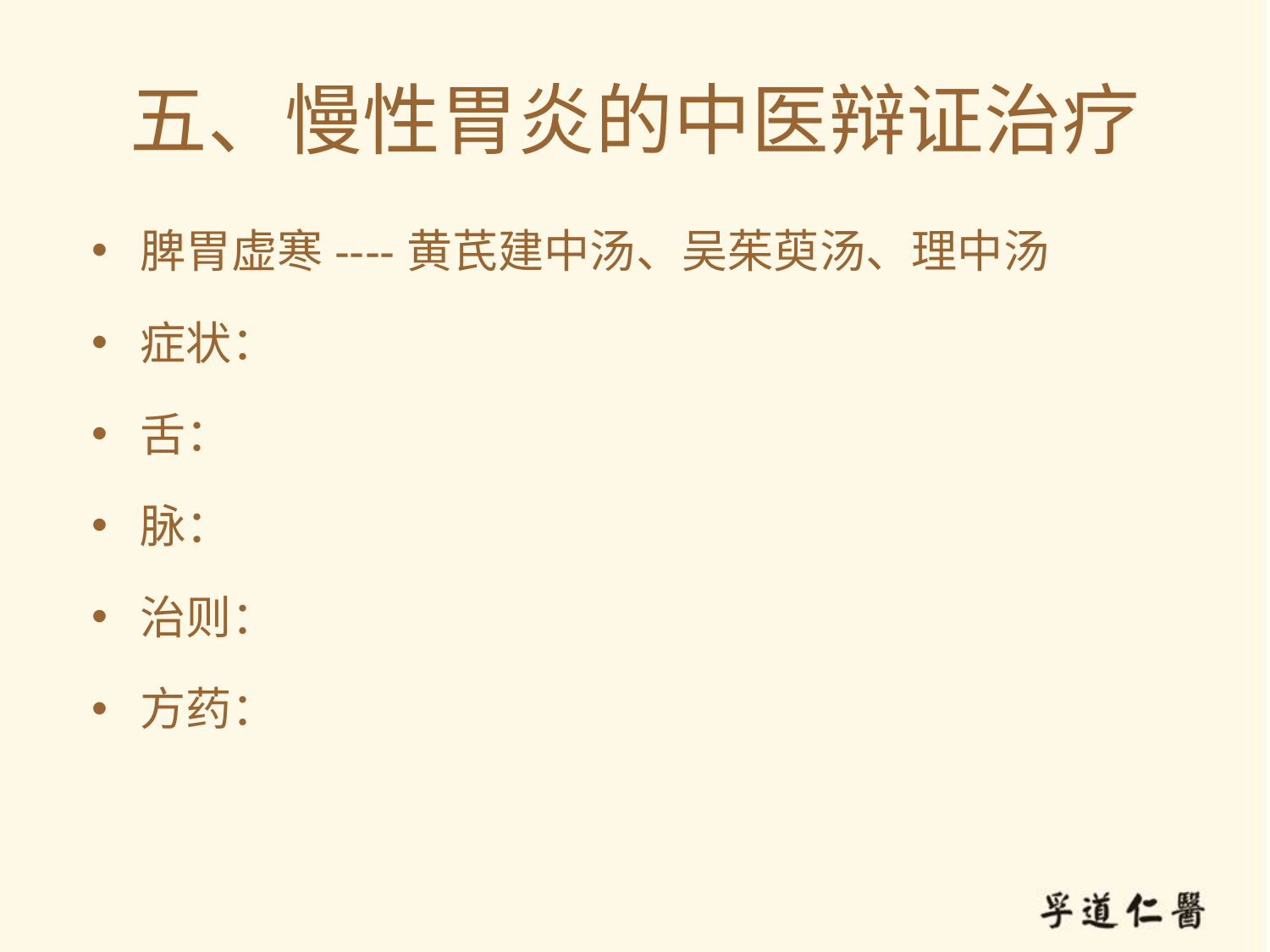

# 五、慢性胃炎的中医辩证治疗
脾胃虚寒----黄芪建中汤、吴茱萸汤、理中汤
症状：
舌：
脉：
治则：
方药：